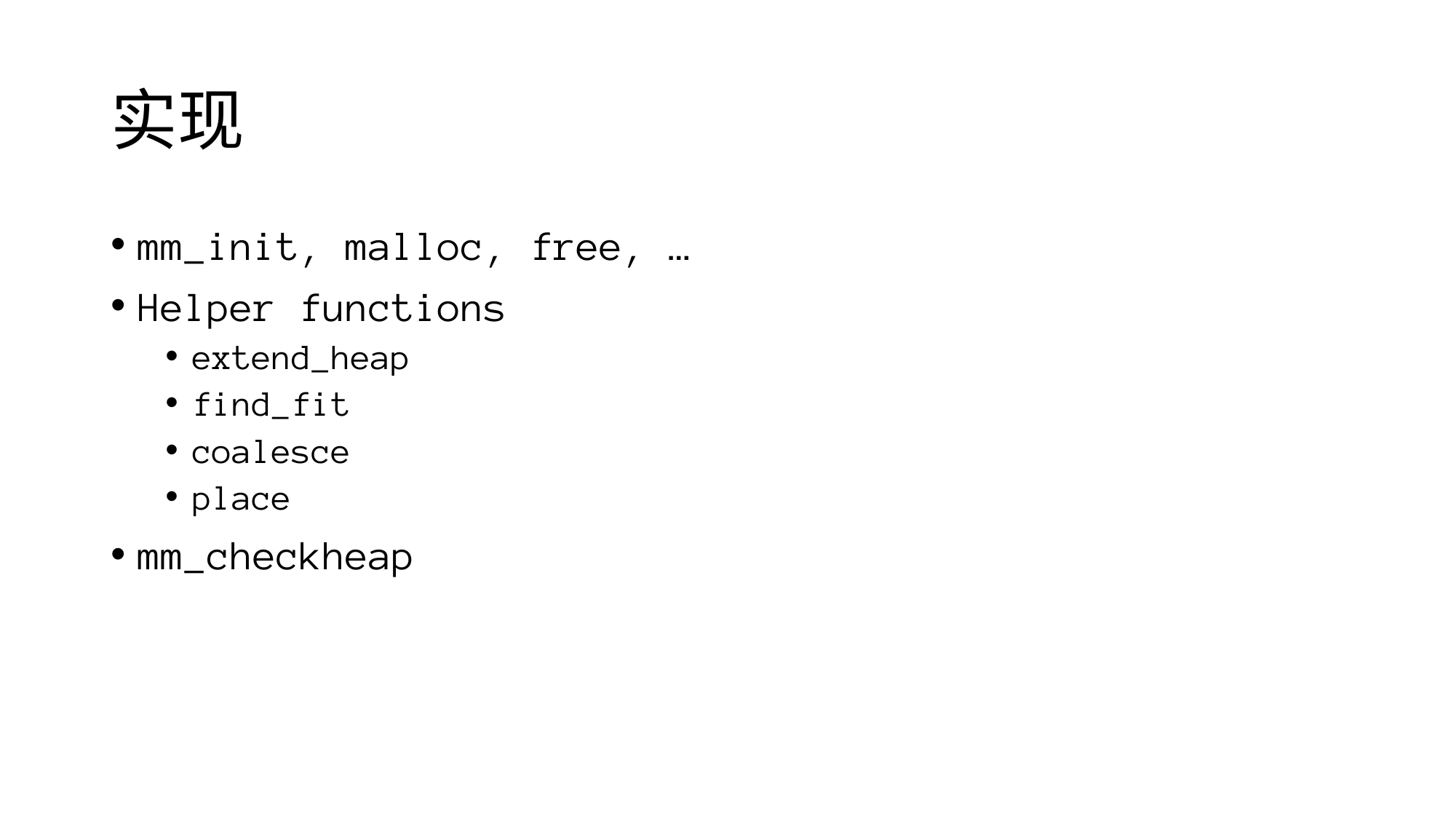

# 实现
mm_init, malloc, free, …
Helper functions
extend_heap
find_fit
coalesce
place
mm_checkheap